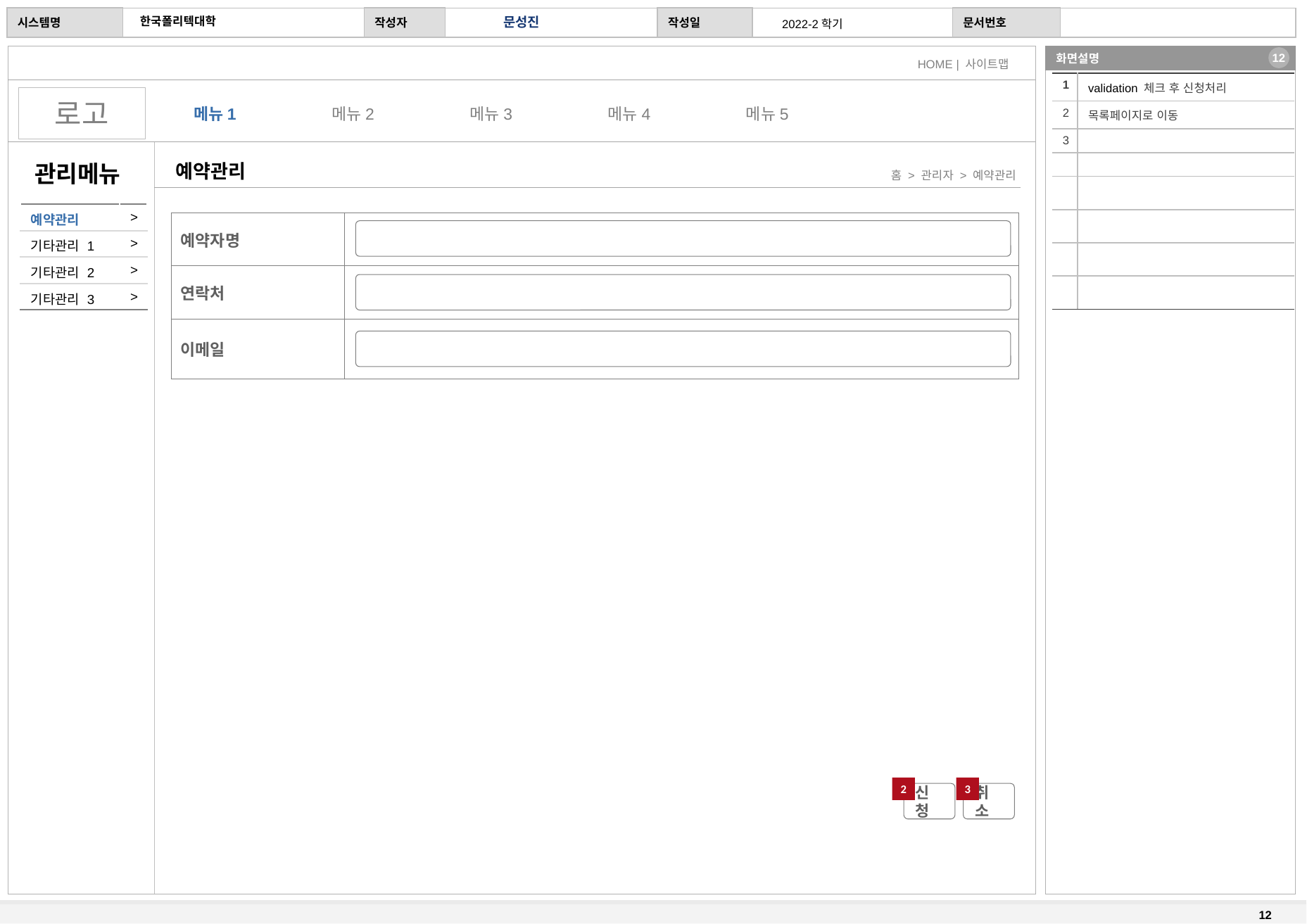

| 1 | validation 체크 후 신청처리 |
| --- | --- |
| 2 | 목록페이지로 이동 |
| 3 |  |
|  |  |
|  |  |
|  |  |
|  |  |
|  |  |
| 예약자명 |  |
| --- | --- |
| 연락처 |  |
| 이메일 |  |

2
3
신청
취소